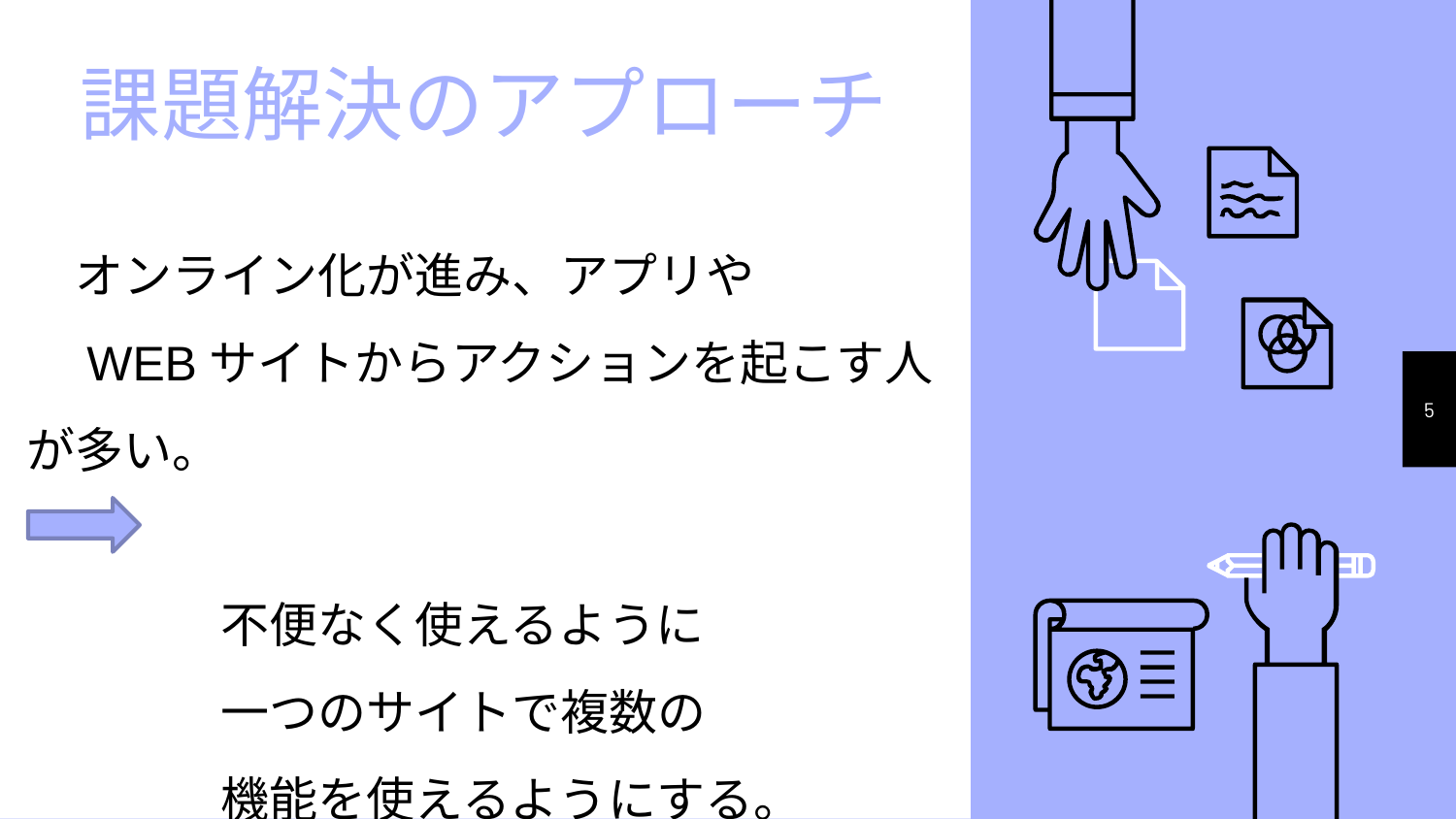

# 課題解決のアプローチ
　オンライン化が進み、アプリや
　WEBサイトからアクションを起こす人が多い。

　　　　不便なく使えるように
　　　　一つのサイトで複数の
　　　　機能を使えるようにする。

5